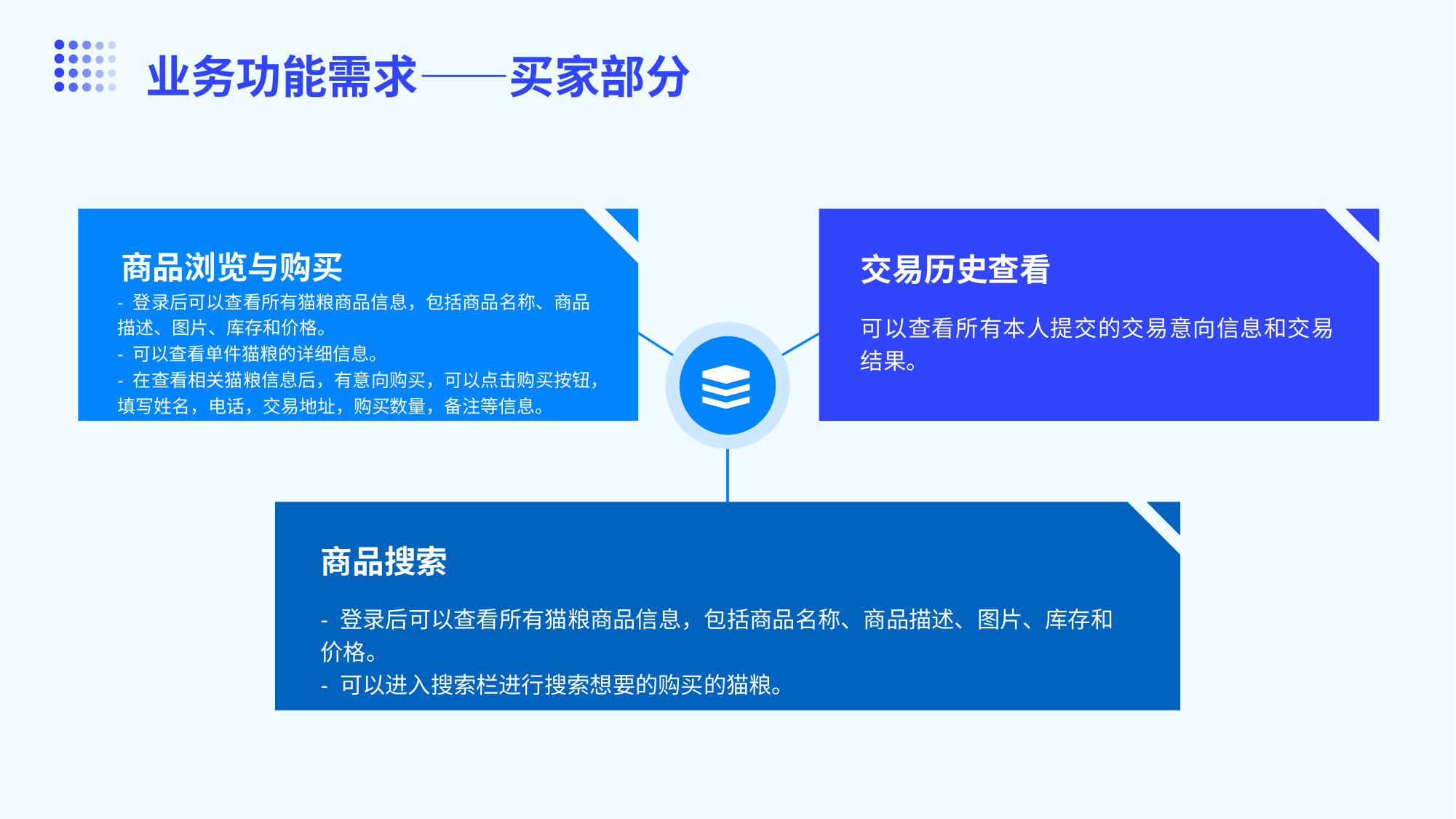

业务功能需求——买家部分

商品浏览与购买
交易历史查看
- 登录后可以查看所有猫粮商品信息，包括商品名称、商品描述、图片、库存和价格。
- 可以查看单件猫粮的详细信息。
- 在查看相关猫粮信息后，有意向购买，可以点击购买按钮，填写姓名，电话，交易地址，购买数量，备注等信息。

可以查看所有本人提交的交易意向信息和交易结果。

商品搜索
- 登录后可以查看所有猫粮商品信息，包括商品名称、商品描述、图片、库存和价格。
- 可以进入搜索栏进行搜索想要的购买的猫粮。